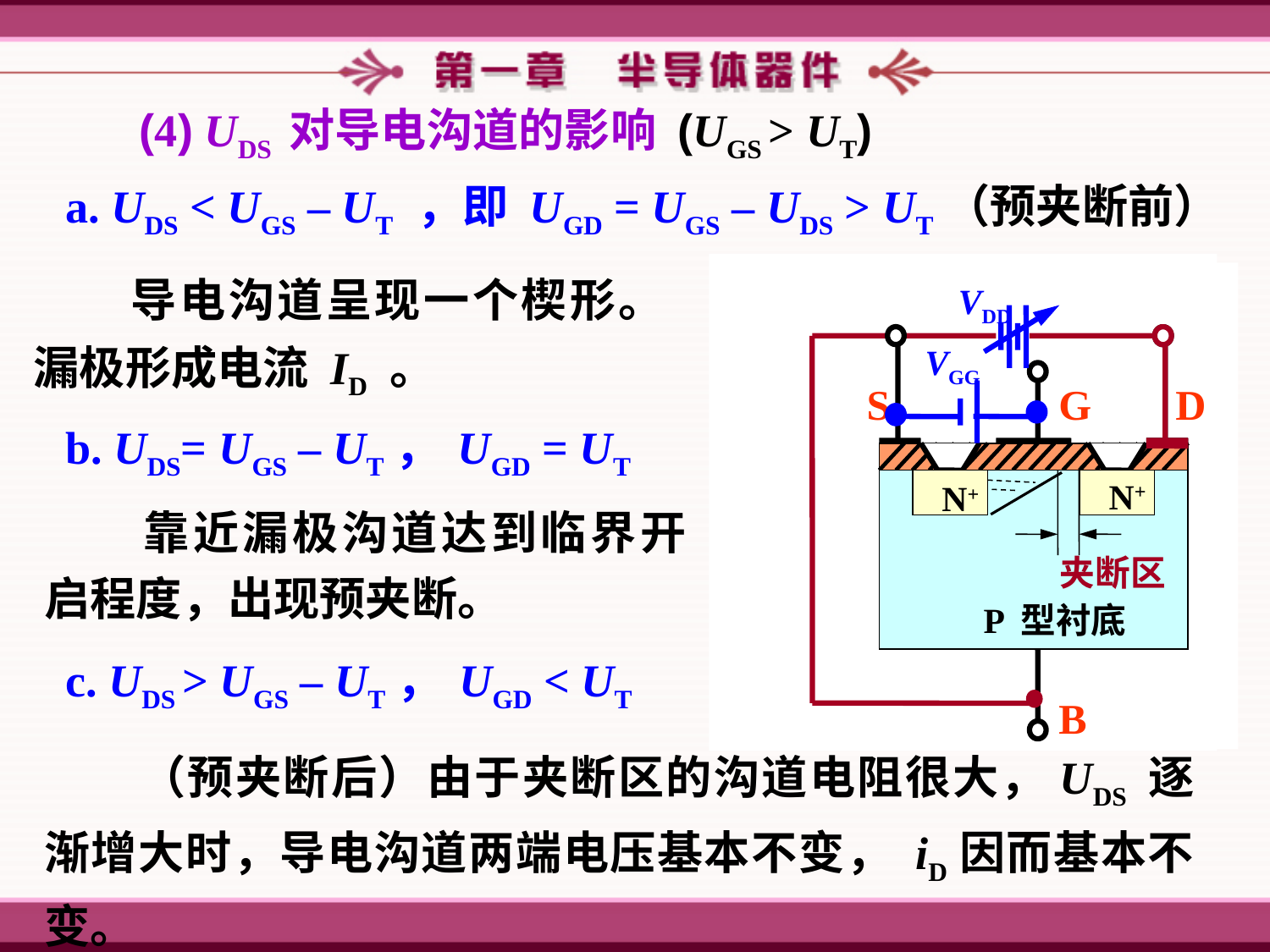

(4) UDS 对导电沟道的影响 (UGS > UT)
a. UDS < UGS – UT  ，即 UGD = UGS – UDS > UT（预夹断前）
　　导电沟道呈现一个楔形。漏极形成电流 ID 。

VDD

VGG

S
G
D

N+

N+

P 型衬底

B

VDD

VGG

S
G
D

N+

N+

P 型衬底

B

VDD

VGG

S
G
D

N+

N+

P 型衬底

B

b. UDS= UGS – UT， UGD = UT

夹断区
　　靠近漏极沟道达到临界开启程度，出现预夹断。
c. UDS > UGS – UT， UGD < UT
　　（预夹断后）由于夹断区的沟道电阻很大，UDS 逐渐增大时，导电沟道两端电压基本不变， iD因而基本不变。